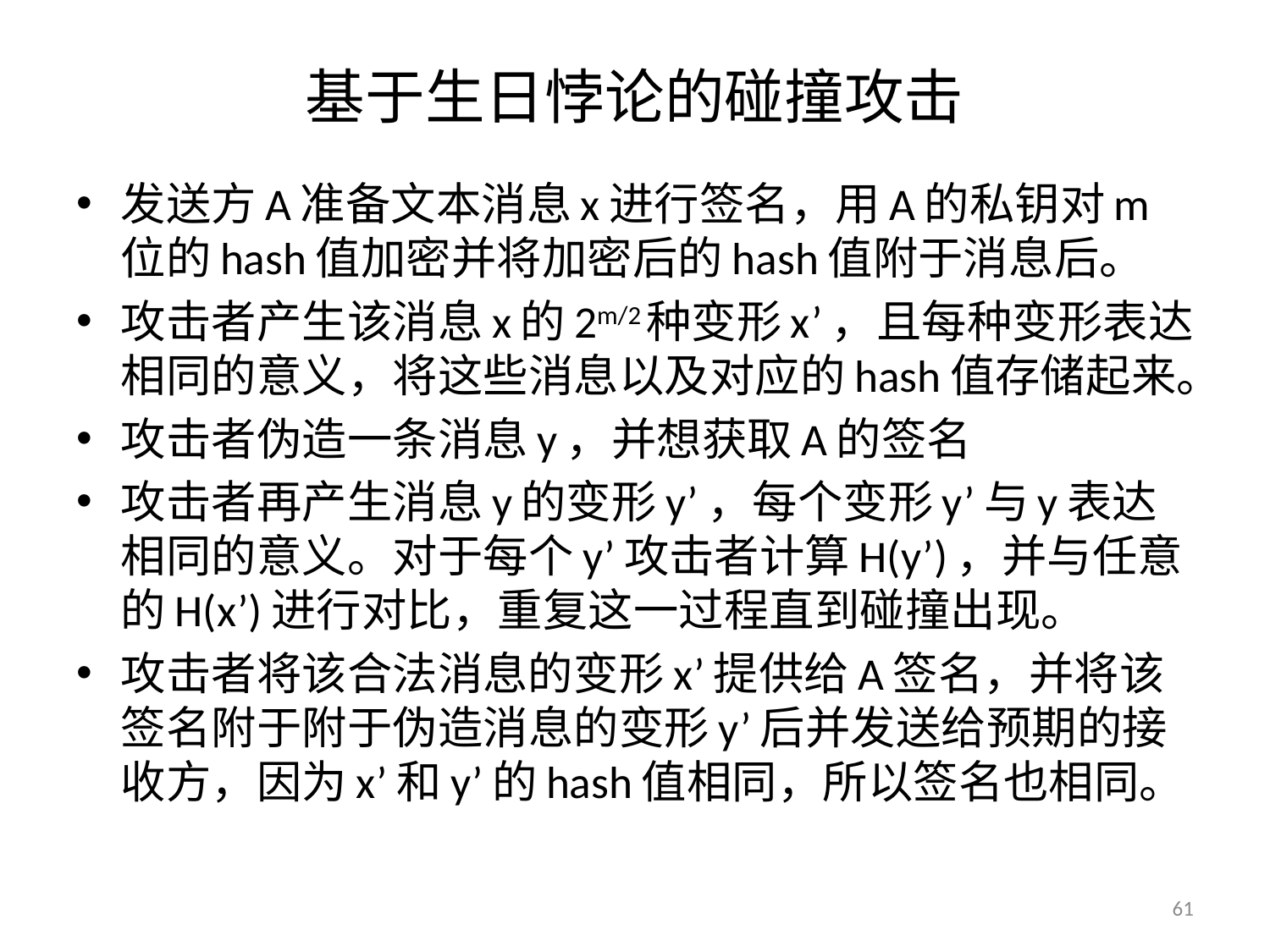

# 基于生日悖论的碰撞攻击
发送方A准备文本消息x进行签名，用A的私钥对m位的hash值加密并将加密后的hash值附于消息后。
攻击者产生该消息x的2m/2种变形x’，且每种变形表达相同的意义，将这些消息以及对应的hash值存储起来。
攻击者伪造一条消息y，并想获取A的签名
攻击者再产生消息y的变形y’，每个变形y’与y表达相同的意义。对于每个y’攻击者计算H(y’)，并与任意的H(x’)进行对比，重复这一过程直到碰撞出现。
攻击者将该合法消息的变形x’提供给A签名，并将该签名附于附于伪造消息的变形y’后并发送给预期的接收方，因为x’和y’的hash值相同，所以签名也相同。
61